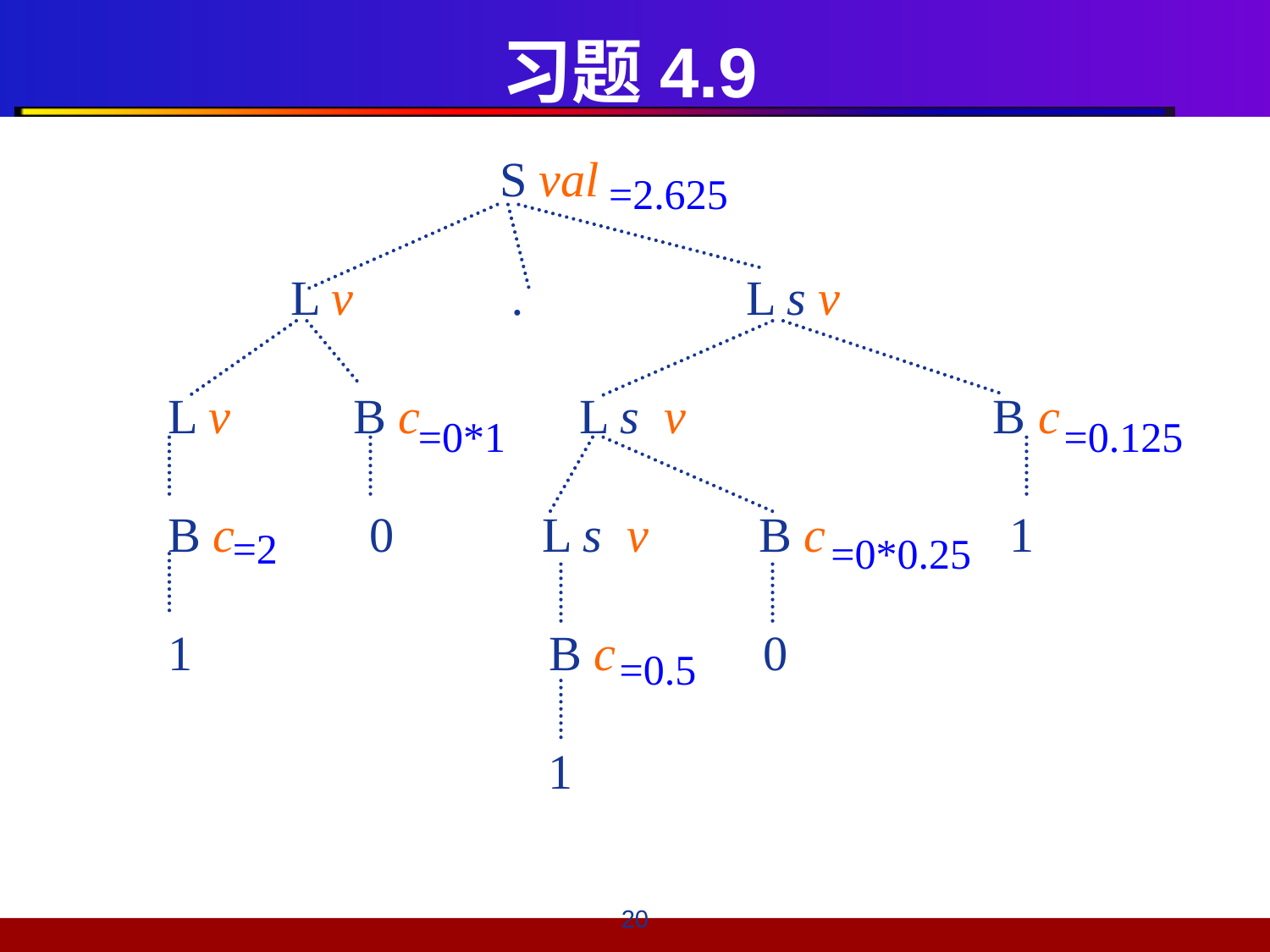

习题4.9
                             S val

            L v             .                  L s v

  L v          B c             L s  v                         B c

  B c           0            L s  v         B c               1

  1                             B c            0

                                 1

=2.625
=0*1
=0.125
=2
=0*0.25
=0.5
20